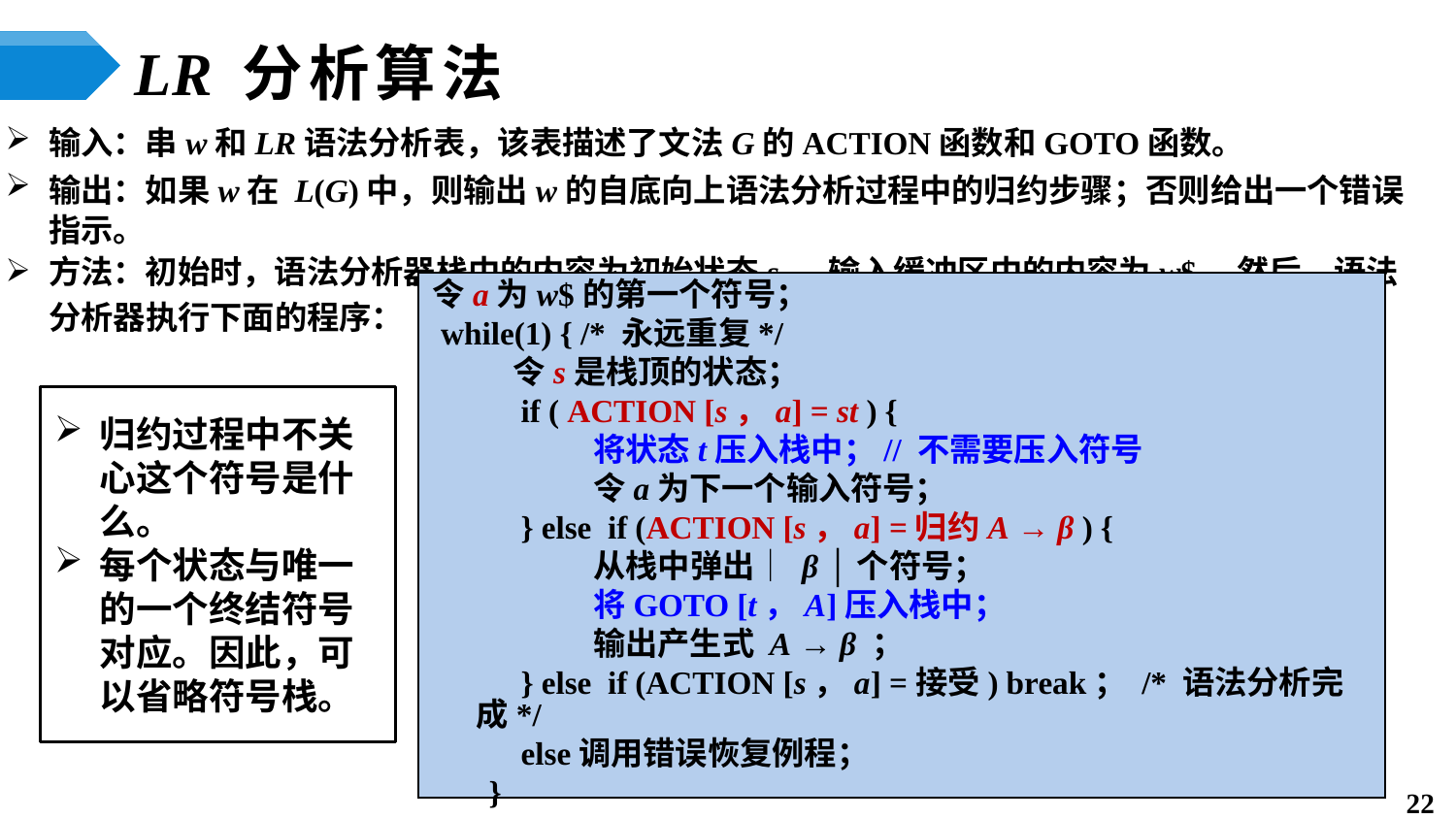

# LR 分析算法
输入：串w和LR语法分析表，该表描述了文法G的ACTION函数和GOTO函数。
输出：如果w在 L(G)中，则输出w的自底向上语法分析过程中的归约步骤；否则给出一个错误指示。
方法：初始时，语法分析器栈中的内容为初始状态s0，输入缓冲区中的内容为w$。然后，语法分析器执行下面的程序：
令a为w$的第一个符号；
 while(1) { /* 永远重复*/
          令s是栈顶的状态；
           if ( ACTION [s，a] = st ) {
                     将状态t压入栈中；// 不需要压入符号
                     令a为下一个输入符号；
           } else  if (ACTION [s，a] =归约A → β ) {
                     从栈中弹出│ β │个符号；
                     将GOTO [t，A]压入栈中；
                     输出产生式 A → β ；
           } else  if (ACTION [s，a] =接受) break； /* 语法分析完成*/
           else调用错误恢复例程；
       }
归约过程中不关心这个符号是什么。
每个状态与唯一的一个终结符号对应。因此，可以省略符号栈。